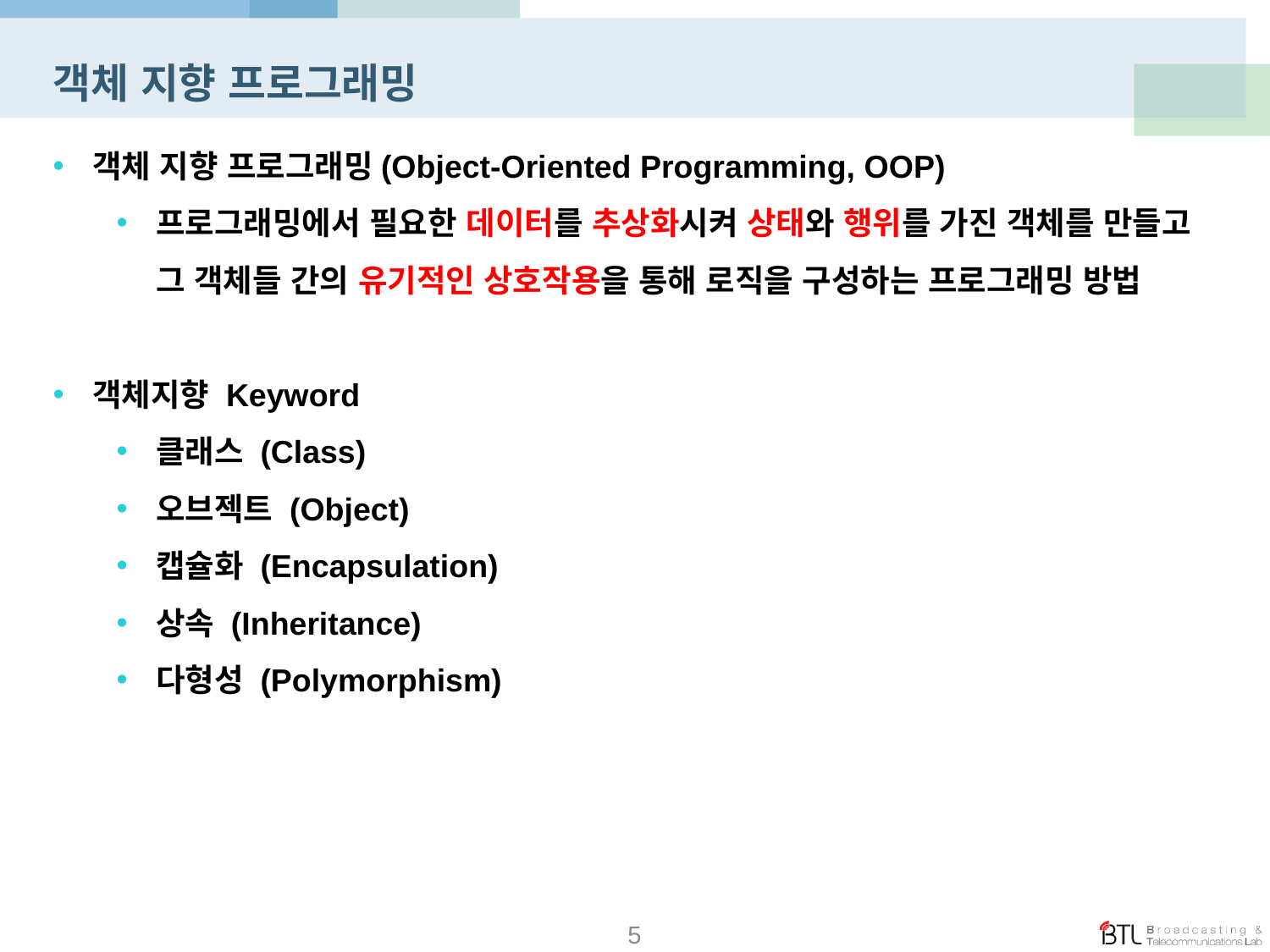

# 객체 지향 프로그래밍
객체 지향 프로그래밍(Object-Oriented Programming, OOP)
프로그래밍에서 필요한 데이터를 추상화시켜 상태와 행위를 가진 객체를 만들고 그 객체들 간의 유기적인 상호작용을 통해 로직을 구성하는 프로그래밍 방법

객체지향 Keyword
클래스 (Class)
오브젝트 (Object)
캡슐화 (Encapsulation)
상속 (Inheritance)
다형성 (Polymorphism)
5